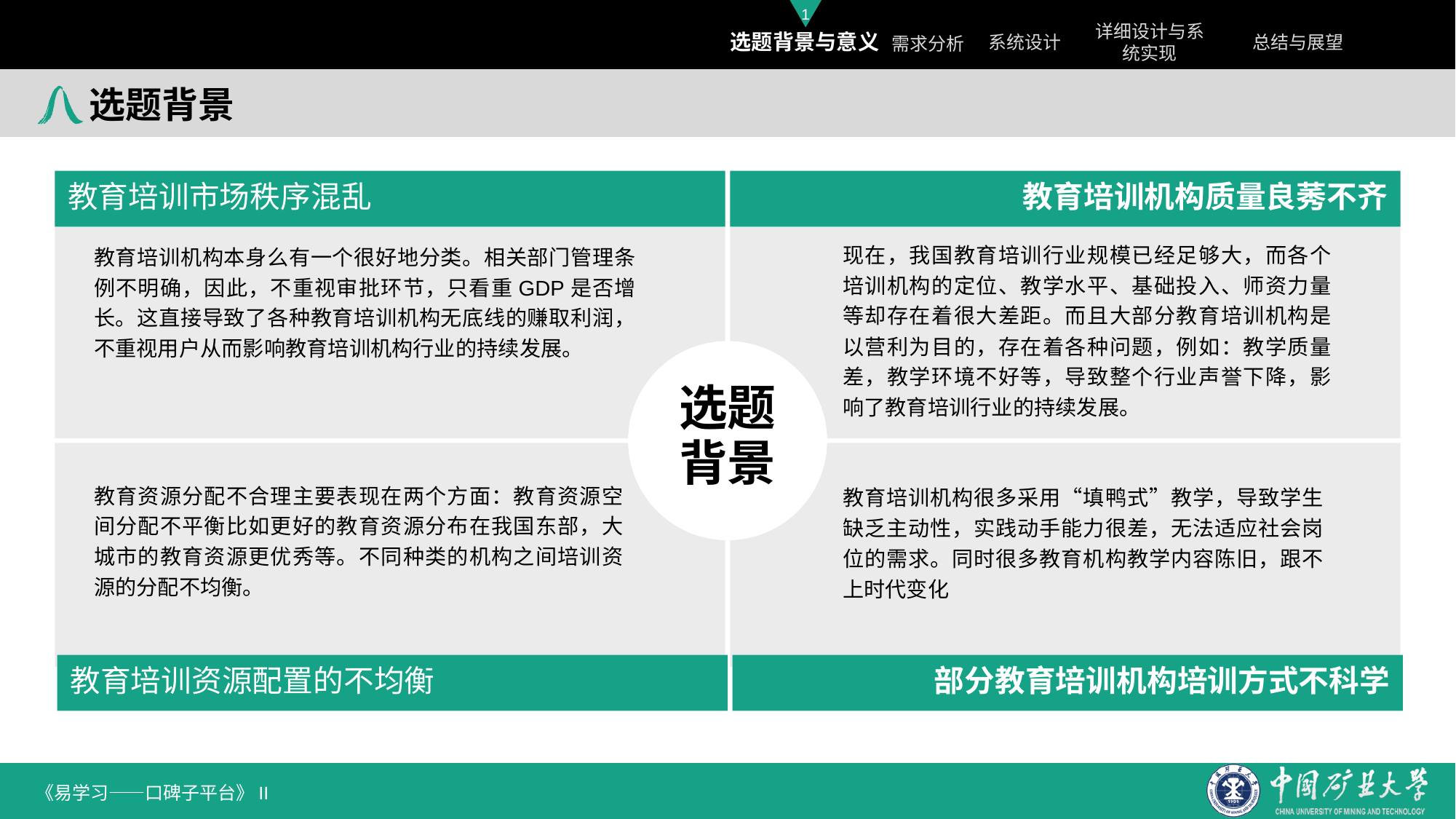

选题背景
教育培训市场秩序混乱
	AC 教育培训机构质量良莠不齐

现在，我国教育培训行业规模已经足够大，而各个培训机构的定位、教学水平、基础投入、师资力量等却存在着很大差距。而且大部分教育培训机构是以营利为目的，存在着各种问题，例如：教学质量差，教学环境不好等，导致整个行业声誉下降，影响了教育培训行业的持续发展。
教育培训机构本身么有一个很好地分类。相关部门管理条例不明确，因此，不重视审批环节，只看重GDP是否增长。这直接导致了各种教育培训机构无底线的赚取利润，不重视用户从而影响教育培训机构行业的持续发展。
选题
背景

教育资源分配不合理主要表现在两个方面：教育资源空间分配不平衡比如更好的教育资源分布在我国东部，大城市的教育资源更优秀等。不同种类的机构之间培训资源的分配不均衡。
教育培训机构很多采用“填鸭式”教学，导致学生缺乏主动性，实践动手能力很差，无法适应社会岗位的需求。同时很多教育机构教学内容陈旧，跟不上时代变化
教育培训资源配置的不均衡
部分教育培训机构培训方式不科学